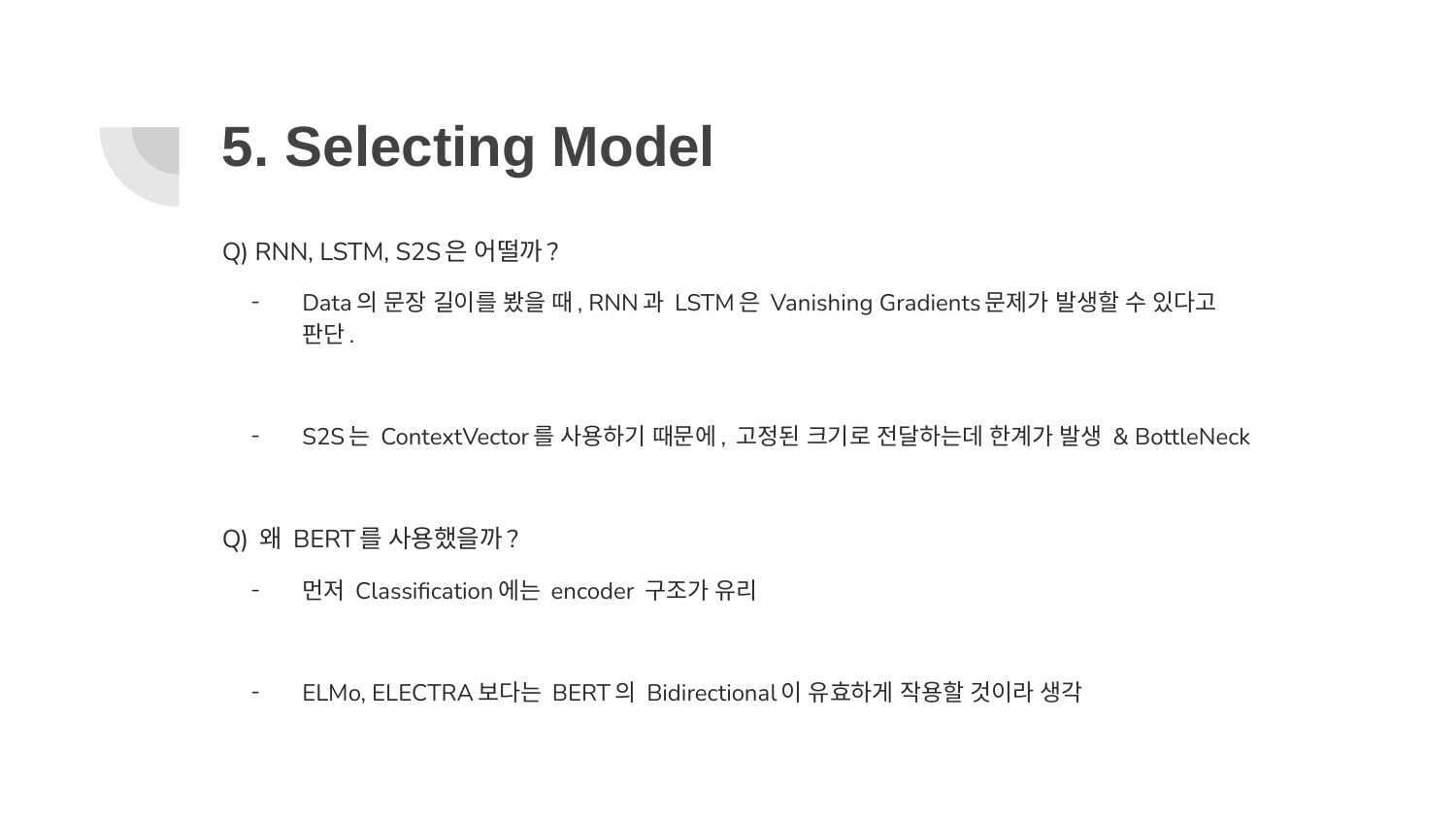

# 5. Selecting Model
Q) RNN, LSTM, S2S은 어떨까?
Data의 문장 길이를 봤을 때, RNN과 LSTM은 Vanishing Gradients문제가 발생할 수 있다고 판단.

S2S는 ContextVector를 사용하기 때문에, 고정된 크기로 전달하는데 한계가 발생 & BottleNeck

Q) 왜 BERT를 사용했을까?
먼저 Classification에는 encoder 구조가 유리

ELMo, ELECTRA보다는 BERT의 Bidirectional이 유효하게 작용할 것이라 생각